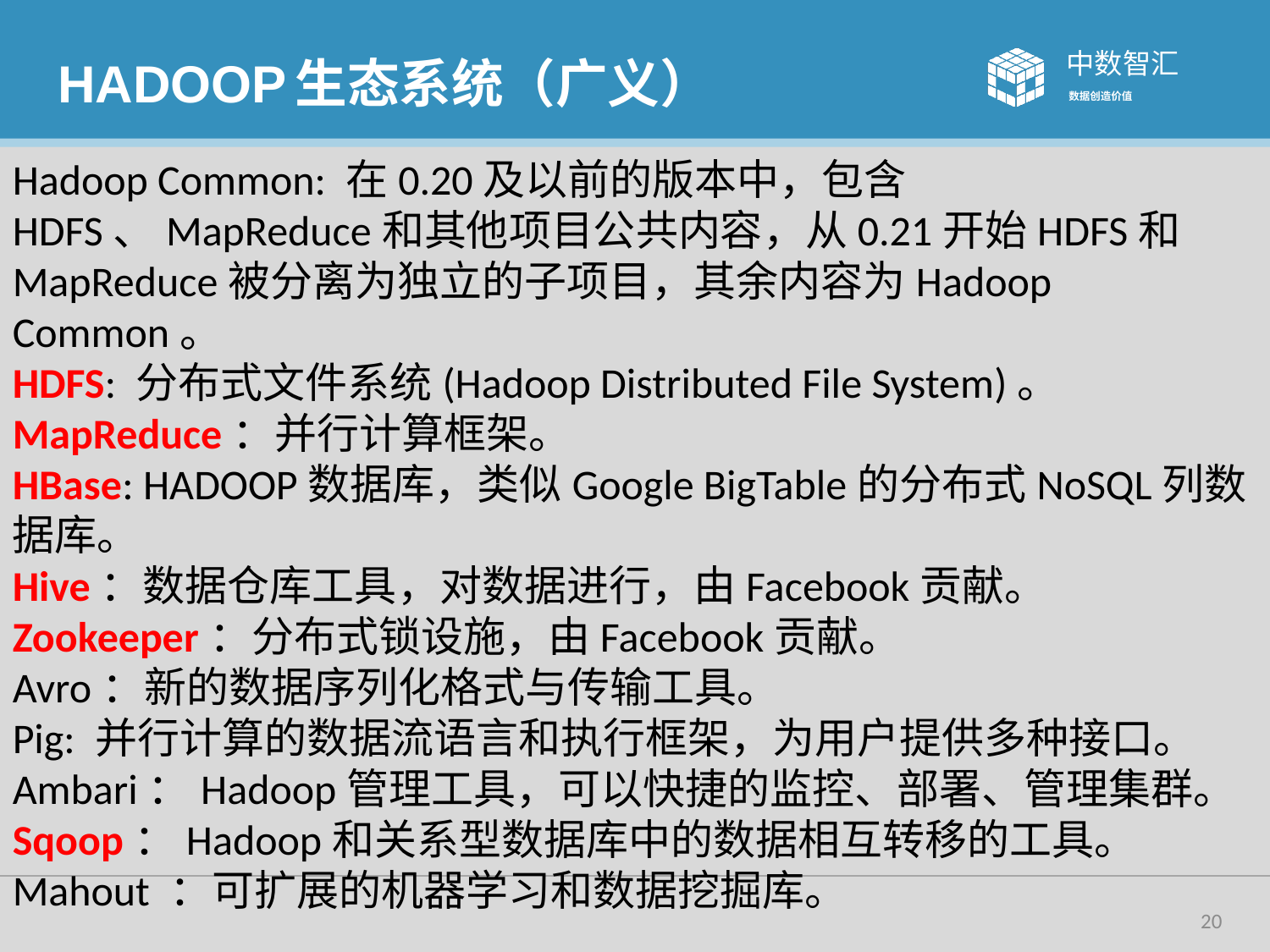

# HADOOP生态系统（广义）
Hadoop Common: 在0.20及以前的版本中，包含HDFS、MapReduce和其他项目公共内容，从0.21开始HDFS和MapReduce被分离为独立的子项目，其余内容为Hadoop Common。
HDFS: 分布式文件系统(Hadoop Distributed File System)。
MapReduce：并行计算框架。
HBase: HADOOP数据库，类似Google BigTable的分布式NoSQL列数据库。
Hive：数据仓库工具，对数据进行，由Facebook贡献。
Zookeeper：分布式锁设施，由Facebook贡献。
Avro：新的数据序列化格式与传输工具。
Pig: 并行计算的数据流语言和执行框架，为用户提供多种接口。
Ambari：Hadoop管理工具，可以快捷的监控、部署、管理集群。
Sqoop：Hadoop和关系型数据库中的数据相互转移的工具。
Mahout ：可扩展的机器学习和数据挖掘库。
20